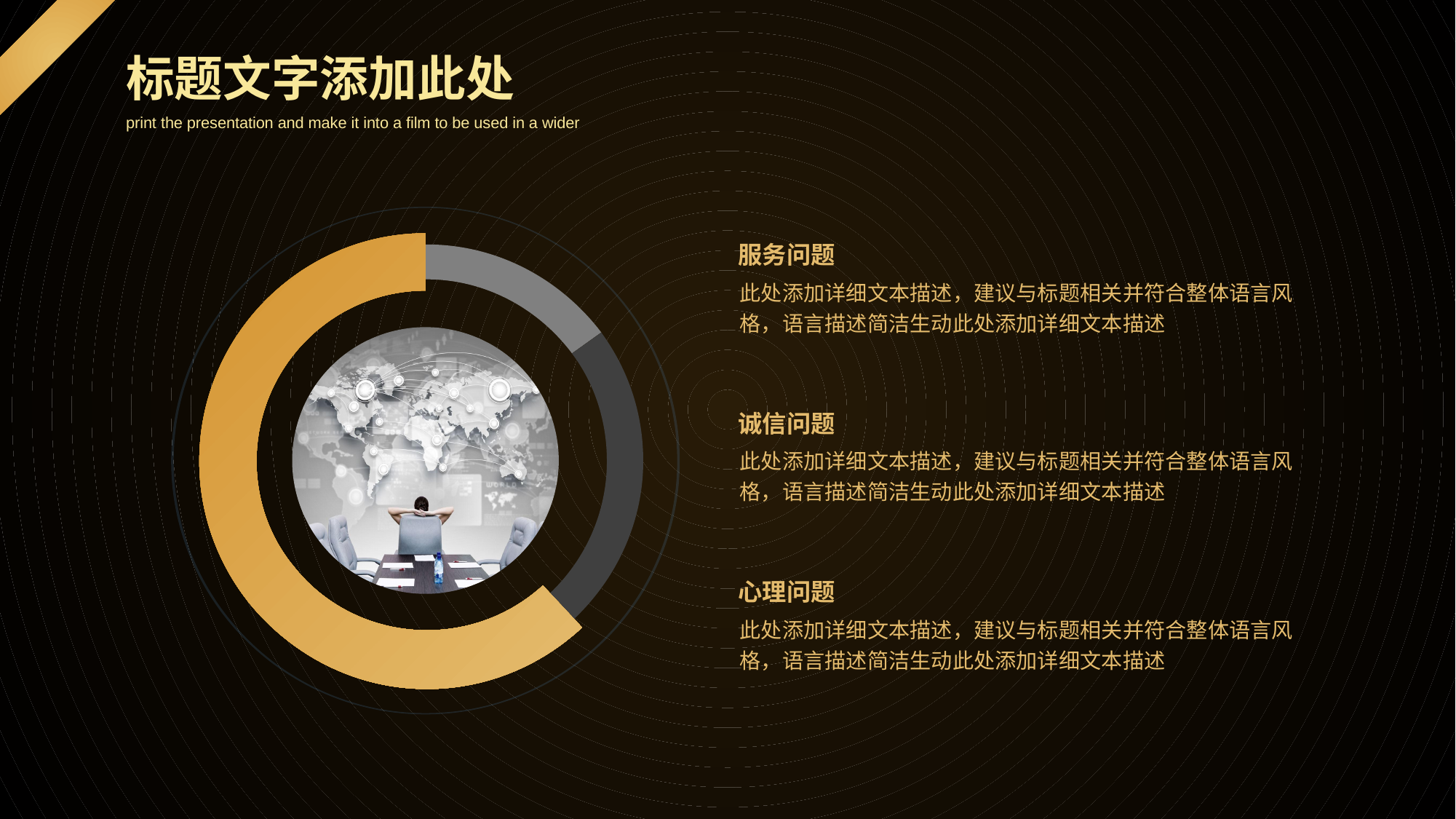

标题文字添加此处
print the presentation and make it into a film to be used in a wider

服务问题
此处添加详细文本描述，建议与标题相关并符合整体语言风格，语言描述简洁生动此处添加详细文本描述

诚信问题
此处添加详细文本描述，建议与标题相关并符合整体语言风格，语言描述简洁生动此处添加详细文本描述
心理问题
此处添加详细文本描述，建议与标题相关并符合整体语言风格，语言描述简洁生动此处添加详细文本描述